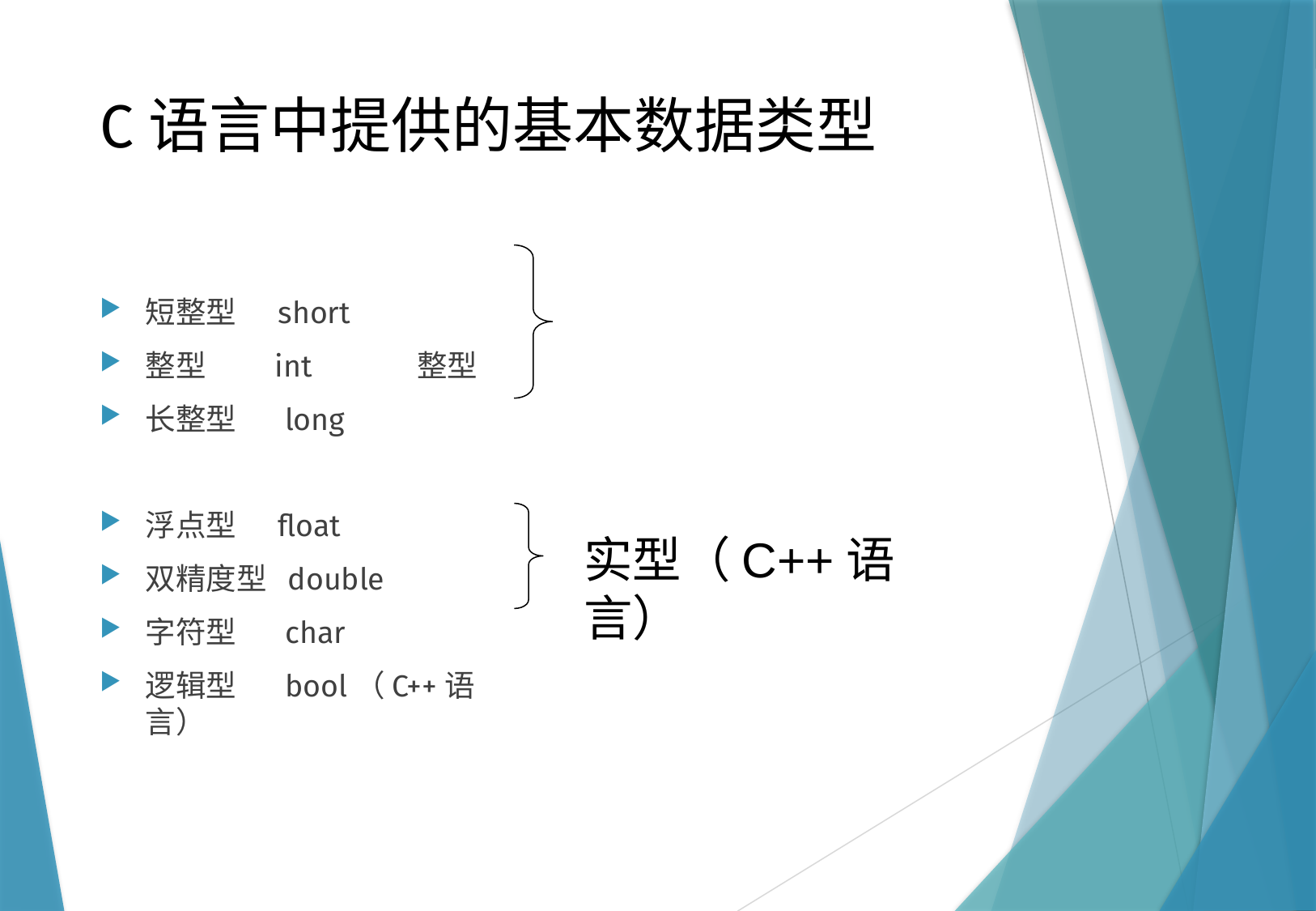

# C语言中提供的基本数据类型

短整型     short
整型         int            整型
长整型      long

浮点型     float
双精度型  double
字符型      char
逻辑型      bool（C++语言）

实型（C++语言）